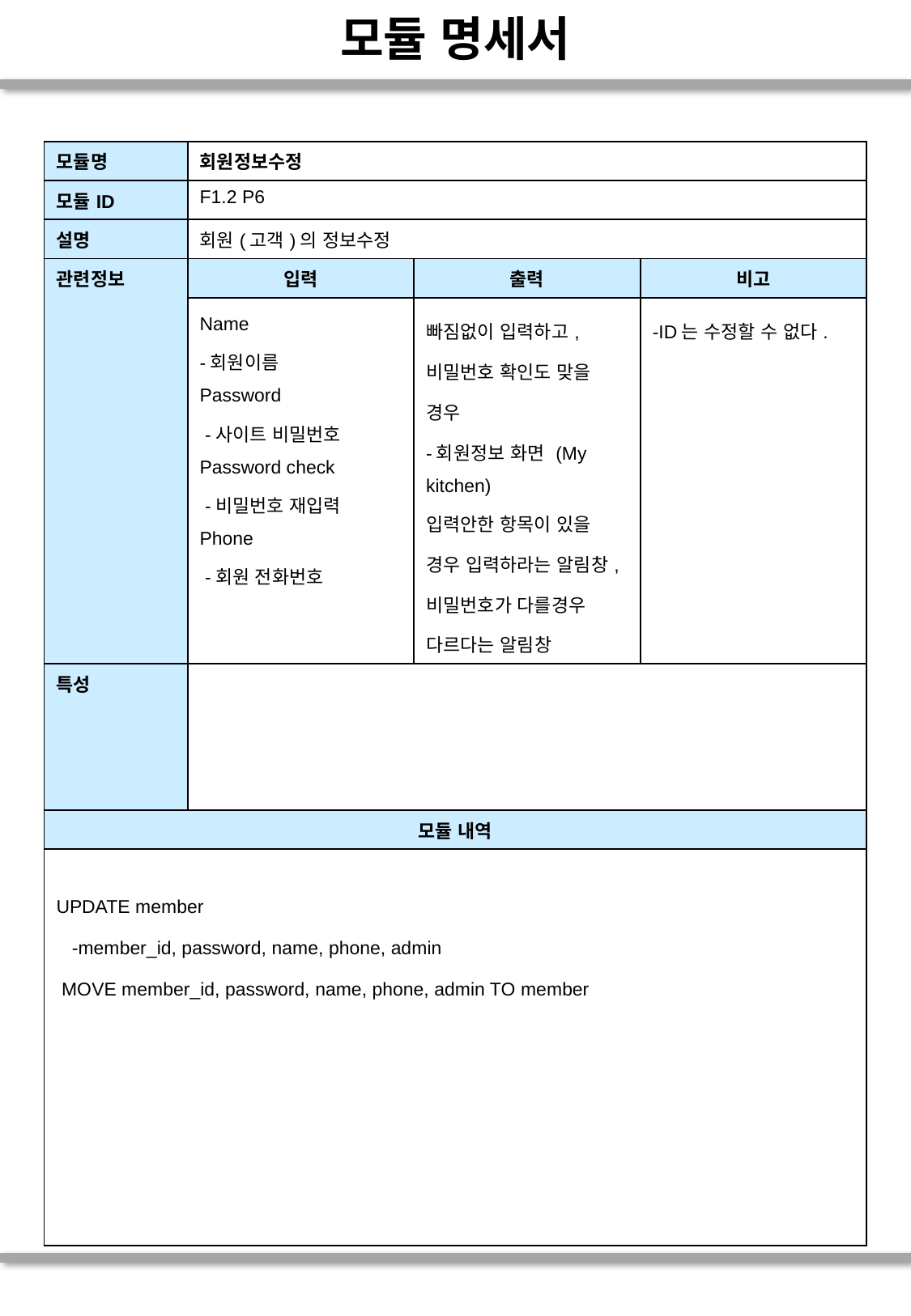

# 모듈 명세서
| 모듈명 | 회원정보수정 |  |  |
| --- | --- | --- | --- |
| 모듈ID | F1.2 P6 |  |  |
| 설명 | 회원(고객)의 정보수정 |  |  |
| 관련정보 | 입력 | 출력 | 비고 |
|  | Name -회원이름 Password -사이트 비밀번호 Password check -비밀번호 재입력 Phone -회원 전화번호 | 빠짐없이 입력하고, 비밀번호 확인도 맞을 경우 -회원정보 화면 (My kitchen) 입력안한 항목이 있을 경우 입력하라는 알림창, 비밀번호가 다를경우 다르다는 알림창 | -ID는 수정할 수 없다. |
| 특성 |  |  |  |
| 모듈 내역 |  |  |  |
| UPDATE member -member\_id, password, name, phone, admin MOVE member\_id, password, name, phone, admin TO member |  |  |  |